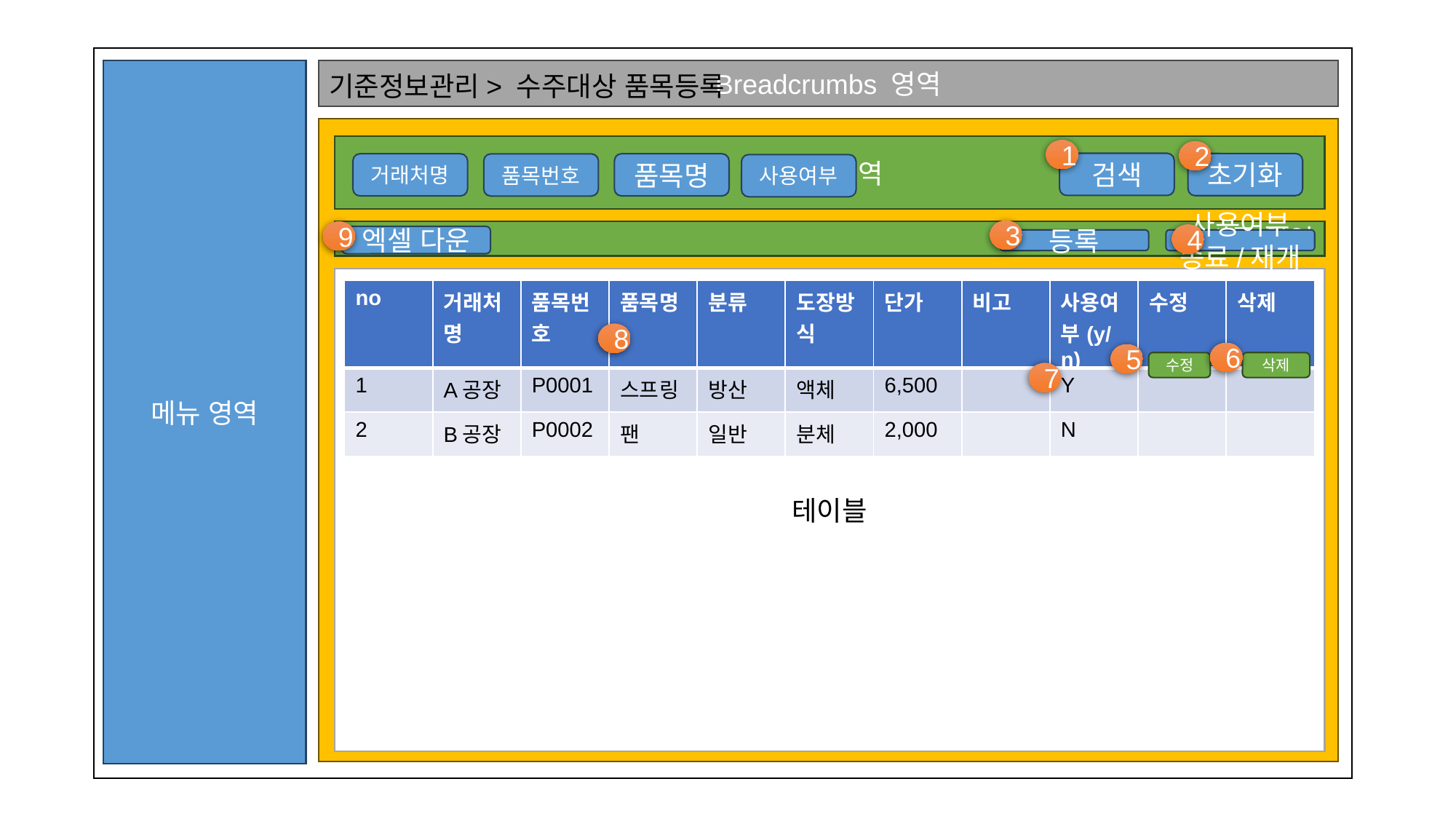

메뉴 영역
Breadcrumbs 영역
기준정보관리> 수주대상 품목등록
Content영역
검색 영역
1
2
검색
초기화
거래처명
품목명
품목번호
사용여부
3
9
버튼 영역
4
엑셀 다운
등록
사용여부 종료/재개
테이블
| no | 거래처명 | 품목번호 | 품목명 | 분류 | 도장방식 | 단가 | 비고 | 사용여부(y/n) | 수정 | 삭제 |
| --- | --- | --- | --- | --- | --- | --- | --- | --- | --- | --- |
| 1 | A공장 | P0001 | 스프링 | 방산 | 액체 | 6,500 |  | Y |  |  |
| 2 | B공장 | P0002 | 팬 | 일반 | 분체 | 2,000 |  | N |  |  |
8
6
5
수정
삭제
7